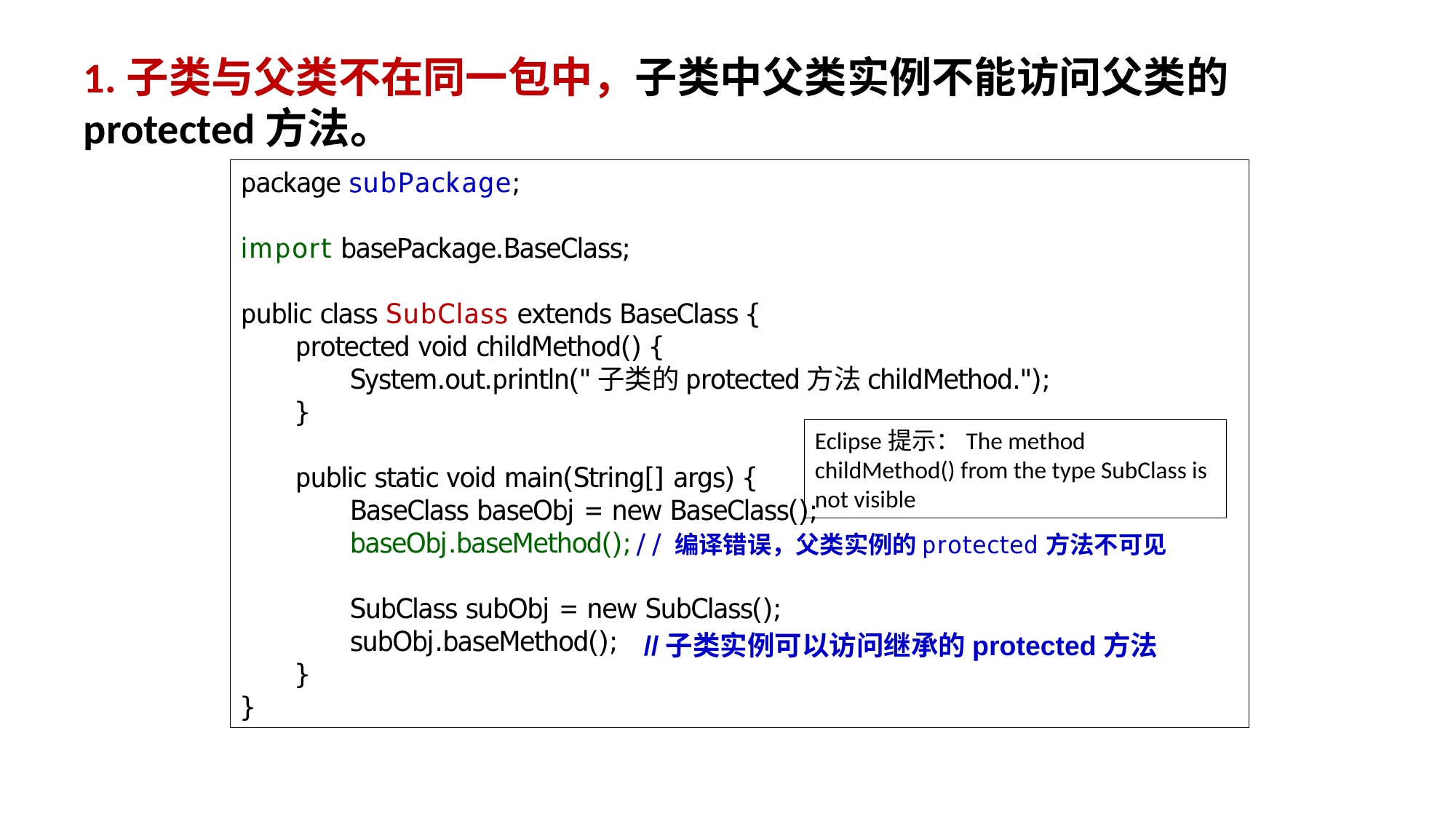

# 1.子类与父类不在同一包中，子类中父类实例不能访问父类的protected方法。
package subPackage;

import basePackage.BaseClass;

public class SubClass extends BaseClass {
protected void childMethod() {
System.out.println("子类的protected方法childMethod.");
}

public static void main(String[] args) {
BaseClass baseObj = new BaseClass();
baseObj.baseMethod();

SubClass subObj = new SubClass();
subObj.baseMethod();
}
}
Eclipse提示：The method childMethod() from the type SubClass is not visible
//编译错误，父类实例的protected方法不可见
//子类实例可以访问继承的protected方法
19